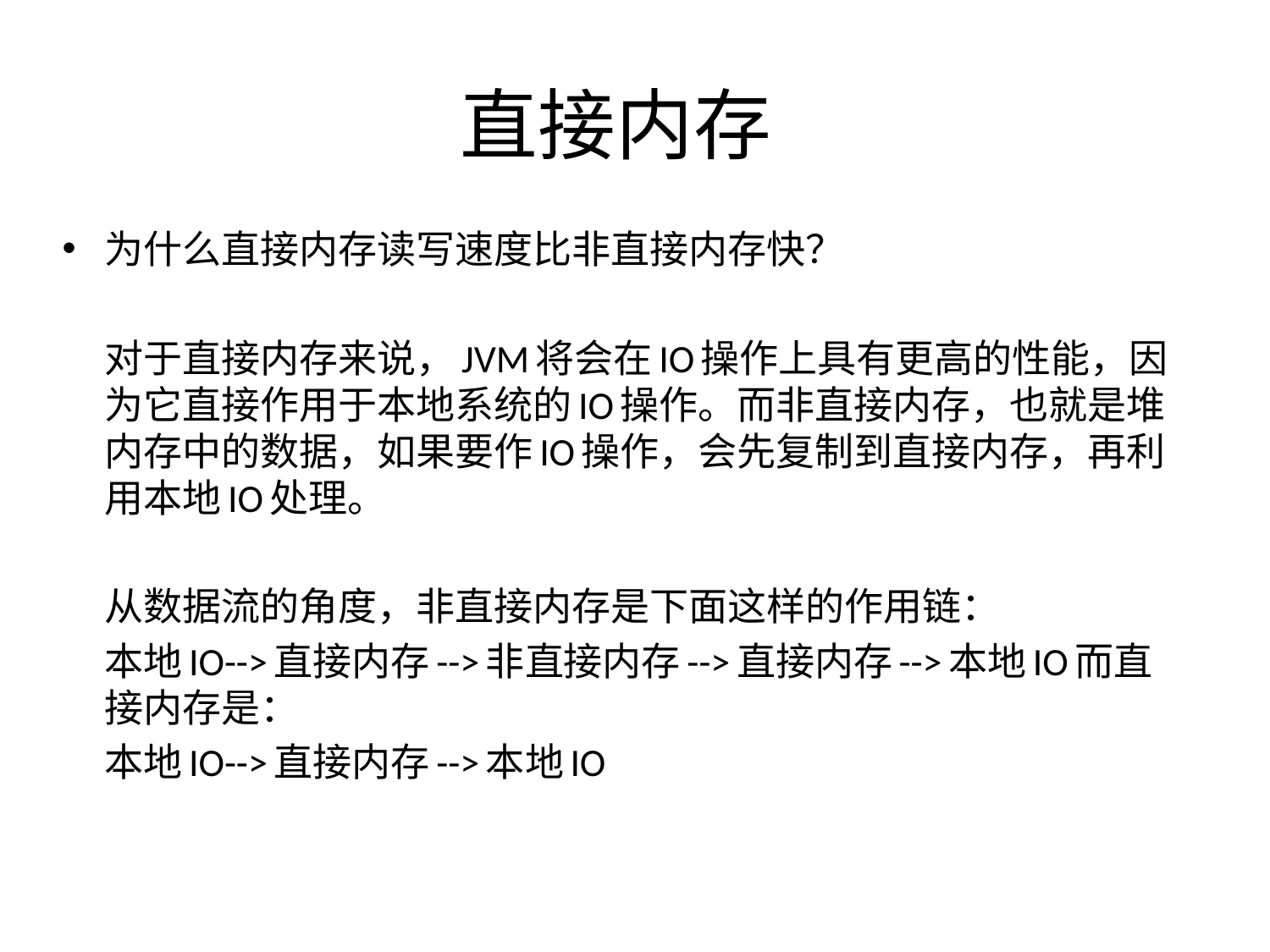

直接内存
为什么直接内存读写速度比非直接内存快？

	对于直接内存来说，JVM将会在IO操作上具有更高的性能，因为它直接作用于本地系统的IO操作。而非直接内存，也就是堆内存中的数据，如果要作IO操作，会先复制到直接内存，再利用本地IO处理。

	从数据流的角度，非直接内存是下面这样的作用链：
	本地IO-->直接内存-->非直接内存-->直接内存-->本地IO而直接内存是：
	本地IO-->直接内存-->本地IO